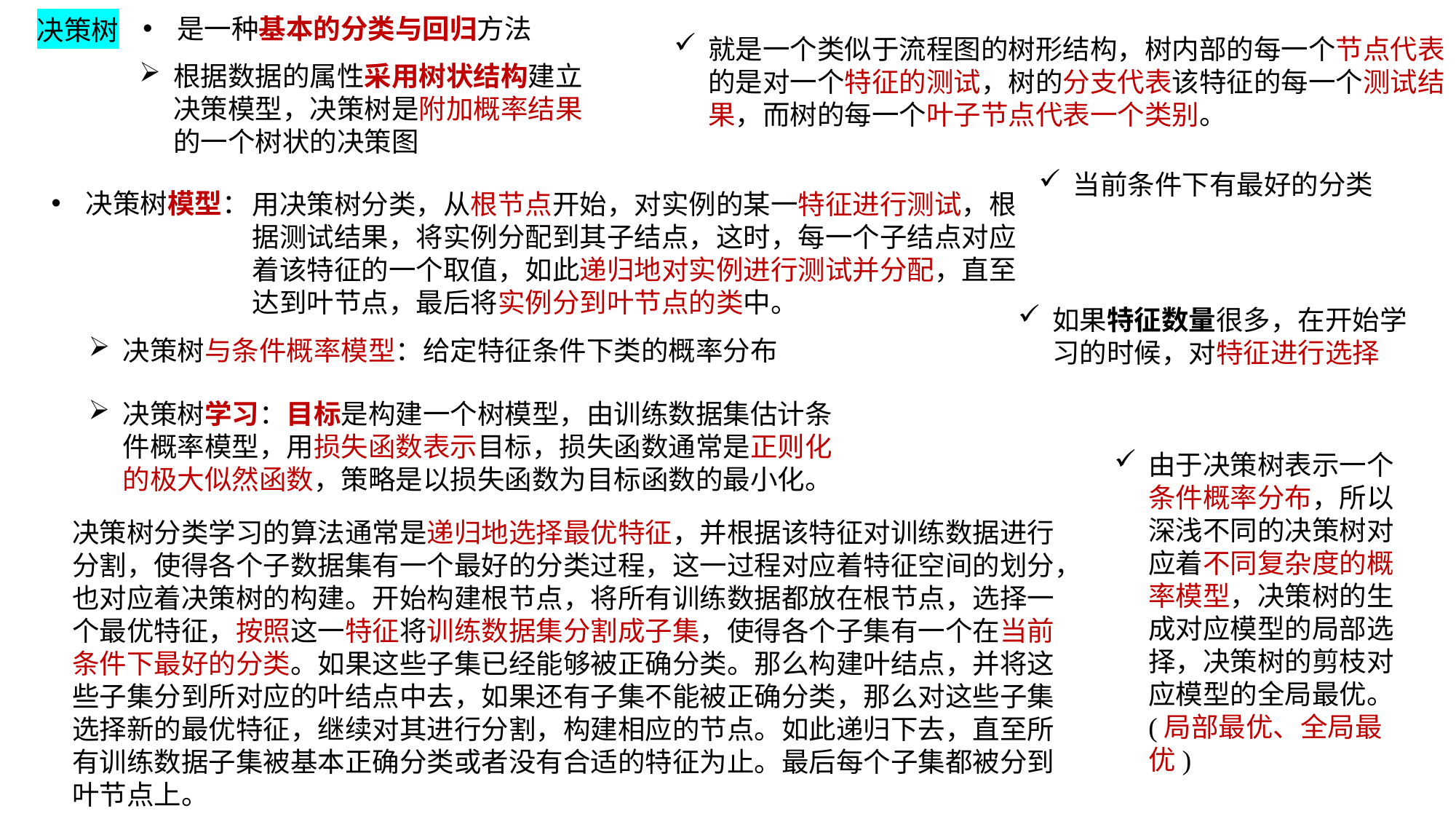

是一种基本的分类与回归方法
决策树
就是一个类似于流程图的树形结构，树内部的每一个节点代表的是对一个特征的测试，树的分支代表该特征的每一个测试结果，而树的每一个叶子节点代表一个类别。
根据数据的属性采用树状结构建立决策模型，决策树是附加概率结果的一个树状的决策图
当前条件下有最好的分类
决策树模型：
用决策树分类，从根节点开始，对实例的某一特征进行测试，根据测试结果，将实例分配到其子结点，这时，每一个子结点对应着该特征的一个取值，如此递归地对实例进行测试并分配，直至达到叶节点，最后将实例分到叶节点的类中。
如果特征数量很多，在开始学习的时候，对特征进行选择
决策树与条件概率模型：给定特征条件下类的概率分布
决策树学习：目标是构建一个树模型，由训练数据集估计条件概率模型，用损失函数表示目标，损失函数通常是正则化的极大似然函数，策略是以损失函数为目标函数的最小化。
由于决策树表示一个条件概率分布，所以深浅不同的决策树对应着不同复杂度的概率模型，决策树的生成对应模型的局部选择，决策树的剪枝对应模型的全局最优。(局部最优、全局最优)
决策树分类学习的算法通常是递归地选择最优特征，并根据该特征对训练数据进行分割，使得各个子数据集有一个最好的分类过程，这一过程对应着特征空间的划分，也对应着决策树的构建。开始构建根节点，将所有训练数据都放在根节点，选择一个最优特征，按照这一特征将训练数据集分割成子集，使得各个子集有一个在当前条件下最好的分类。如果这些子集已经能够被正确分类。那么构建叶结点，并将这些子集分到所对应的叶结点中去，如果还有子集不能被正确分类，那么对这些子集选择新的最优特征，继续对其进行分割，构建相应的节点。如此递归下去，直至所有训练数据子集被基本正确分类或者没有合适的特征为止。最后每个子集都被分到叶节点上。